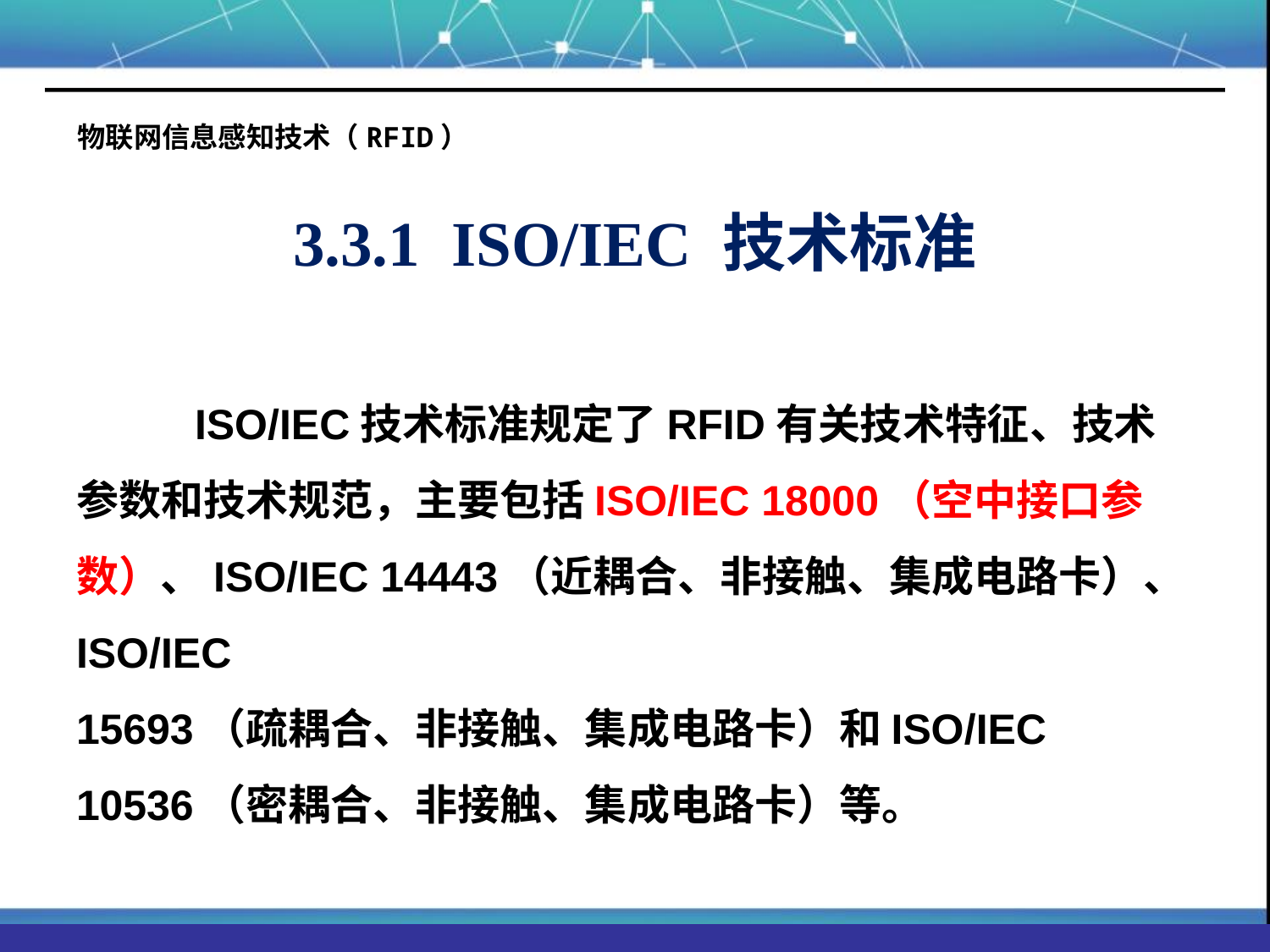

# 物联网信息感知技术（RFID）

3.3.1  ISO/IEC 技术标准

          ISO/IEC技术标准规定了RFID有关技术特征、技术参数和技术规范，主要包括ISO/IEC 18000（空中接口参数）、ISO/IEC 14443（近耦合、非接触、集成电路卡）、ISO/IEC 15693（疏耦合、非接触、集成电路卡）和ISO/IEC 10536（密耦合、非接触、集成电路卡）等。